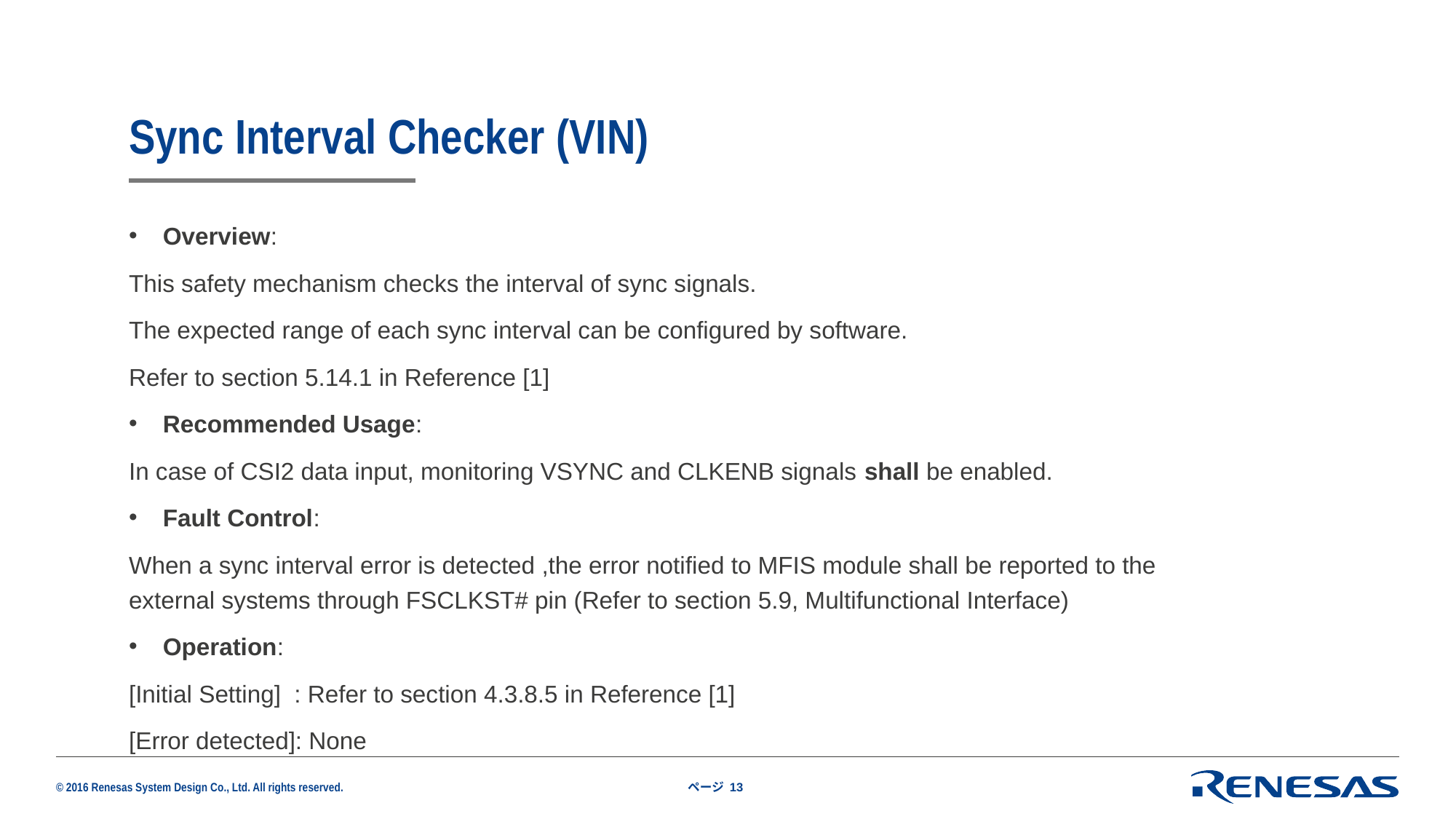

# Sync Interval Checker (VIN)
Overview:
This safety mechanism checks the interval of sync signals.
The expected range of each sync interval can be configured by software.
Refer to section 5.14.1 in Reference [1]
Recommended Usage:
In case of CSI2 data input, monitoring VSYNC and CLKENB signals shall be enabled.
Fault Control:
When a sync interval error is detected ,the error notified to MFIS module shall be reported to the external systems through FSCLKST# pin (Refer to section 5.9, Multifunctional Interface)
Operation:
[Initial Setting]  : Refer to section 4.3.8.5 in Reference [1]
[Error detected]: None

ページ 13